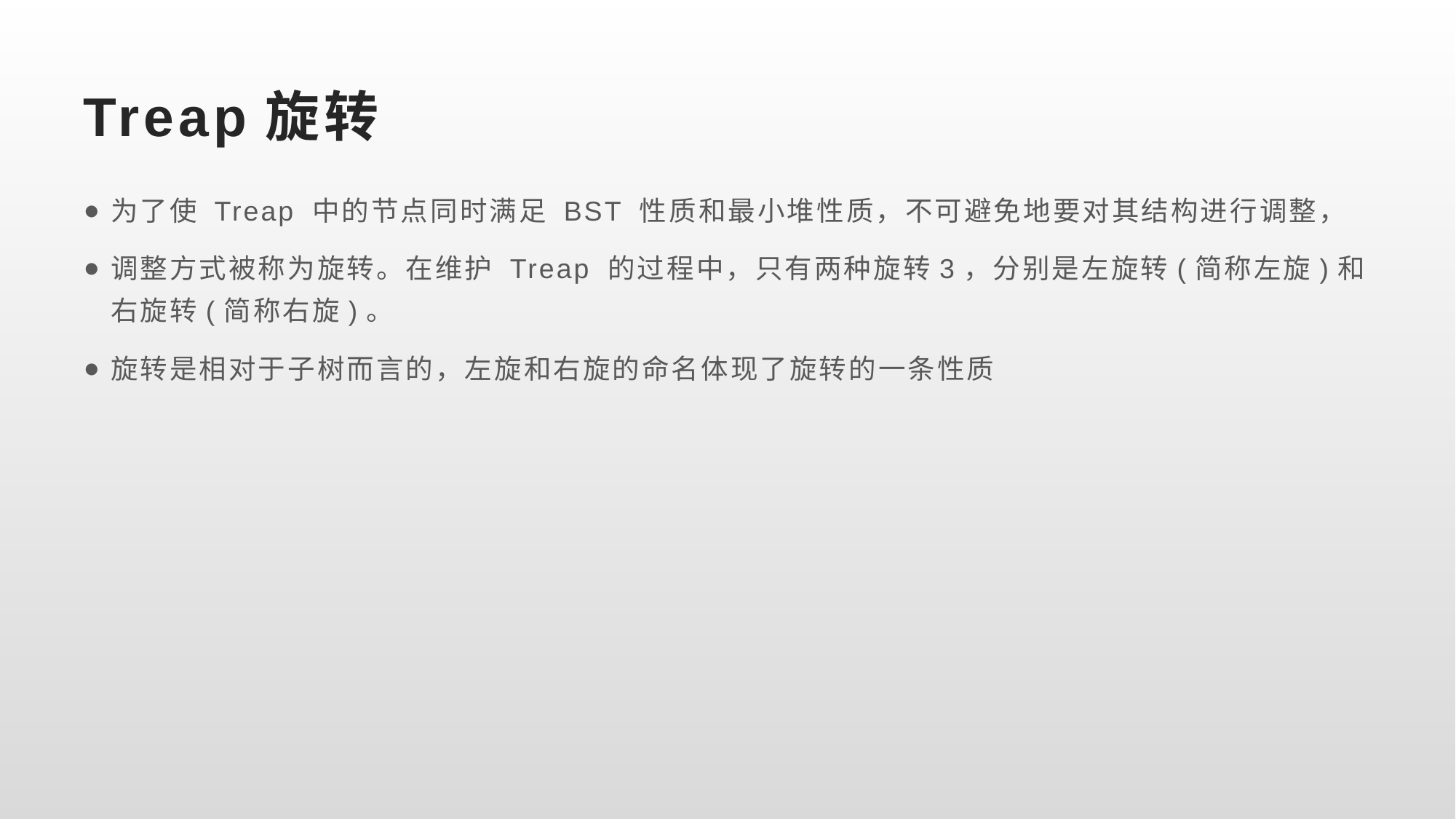

# Treap旋转
为了使 Treap 中的节点同时满足 BST 性质和最小堆性质，不可避免地要对其结构进行调整，
调整方式被称为旋转。在维护 Treap 的过程中，只有两种旋转3，分别是左旋转(简称左旋)和右旋转(简称右旋)。
旋转是相对于子树而言的，左旋和右旋的命名体现了旋转的一条性质